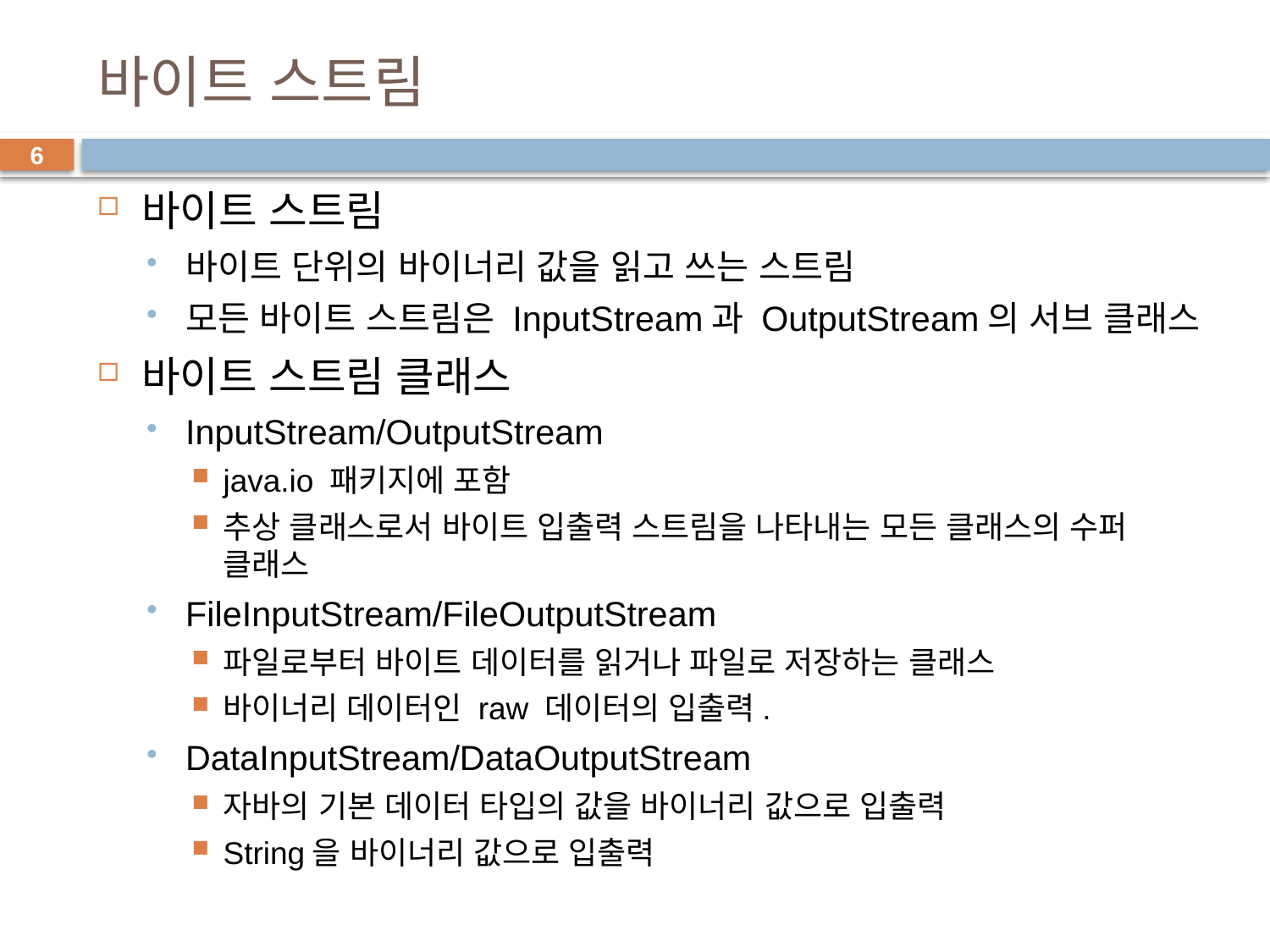

# 바이트 스트림
6
바이트 스트림
바이트 단위의 바이너리 값을 읽고 쓰는 스트림
모든 바이트 스트림은 InputStream과 OutputStream의 서브 클래스
바이트 스트림 클래스
InputStream/OutputStream
java.io 패키지에 포함
추상 클래스로서 바이트 입출력 스트림을 나타내는 모든 클래스의 수퍼 클래스
FileInputStream/FileOutputStream
파일로부터 바이트 데이터를 읽거나 파일로 저장하는 클래스
바이너리 데이터인 raw 데이터의 입출력.
DataInputStream/DataOutputStream
자바의 기본 데이터 타입의 값을 바이너리 값으로 입출력
String을 바이너리 값으로 입출력